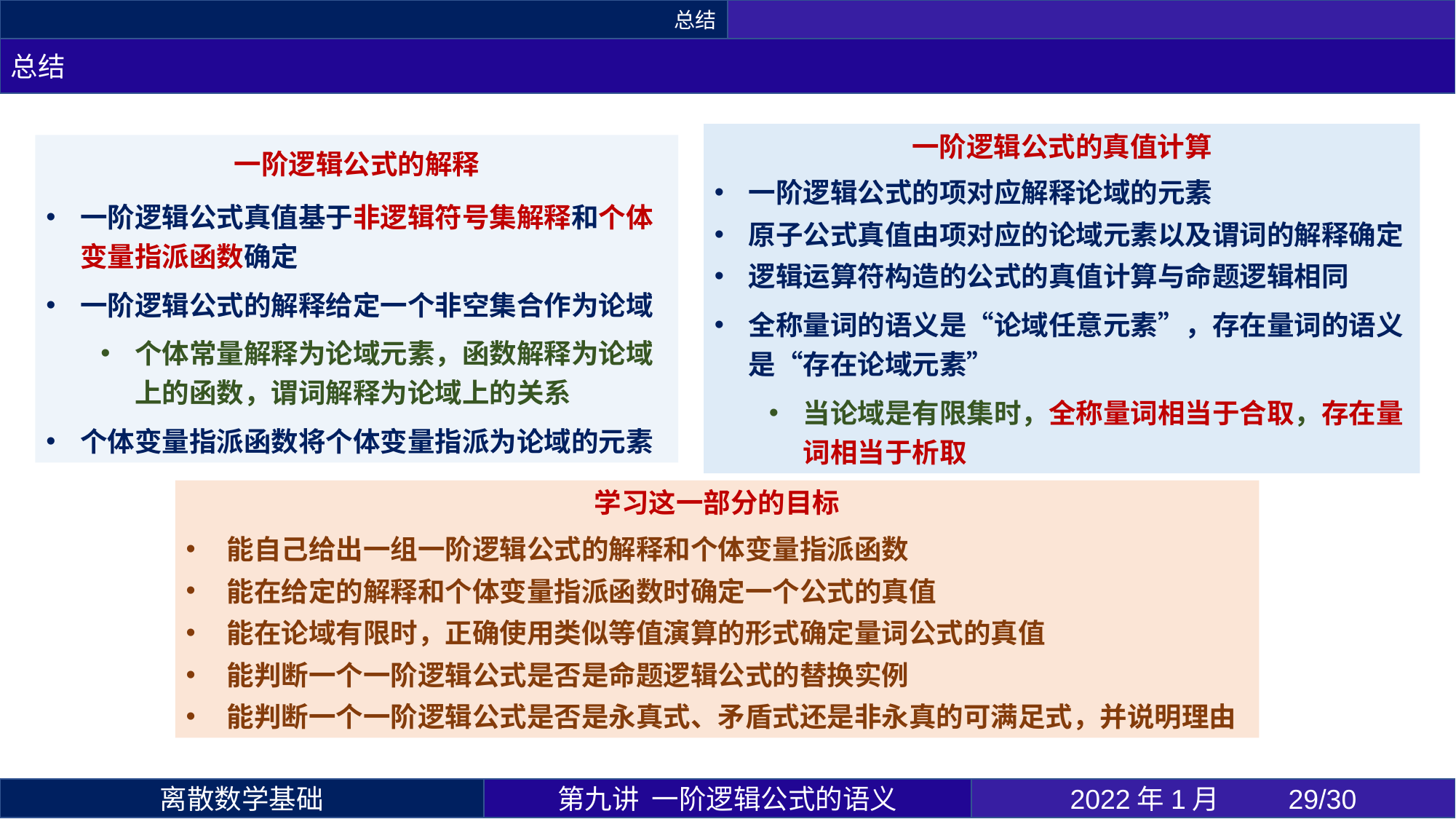

总结
总结
一阶逻辑公式的真值计算
一阶逻辑公式的项对应解释论域的元素
原子公式真值由项对应的论域元素以及谓词的解释确定
逻辑运算符构造的公式的真值计算与命题逻辑相同
全称量词的语义是“论域任意元素”，存在量词的语义是“存在论域元素”
当论域是有限集时，全称量词相当于合取，存在量词相当于析取
一阶逻辑公式的解释
一阶逻辑公式真值基于非逻辑符号集解释和个体变量指派函数确定
一阶逻辑公式的解释给定一个非空集合作为论域
个体常量解释为论域元素，函数解释为论域上的函数，谓词解释为论域上的关系
个体变量指派函数将个体变量指派为论域的元素
学习这一部分的目标
能自己给出一组一阶逻辑公式的解释和个体变量指派函数
能在给定的解释和个体变量指派函数时确定一个公式的真值
能在论域有限时，正确使用类似等值演算的形式确定量词公式的真值
能判断一个一阶逻辑公式是否是命题逻辑公式的替换实例
能判断一个一阶逻辑公式是否是永真式、矛盾式还是非永真的可满足式，并说明理由
第九讲  一阶逻辑公式的语义
2022年1月 	29/30
离散数学基础